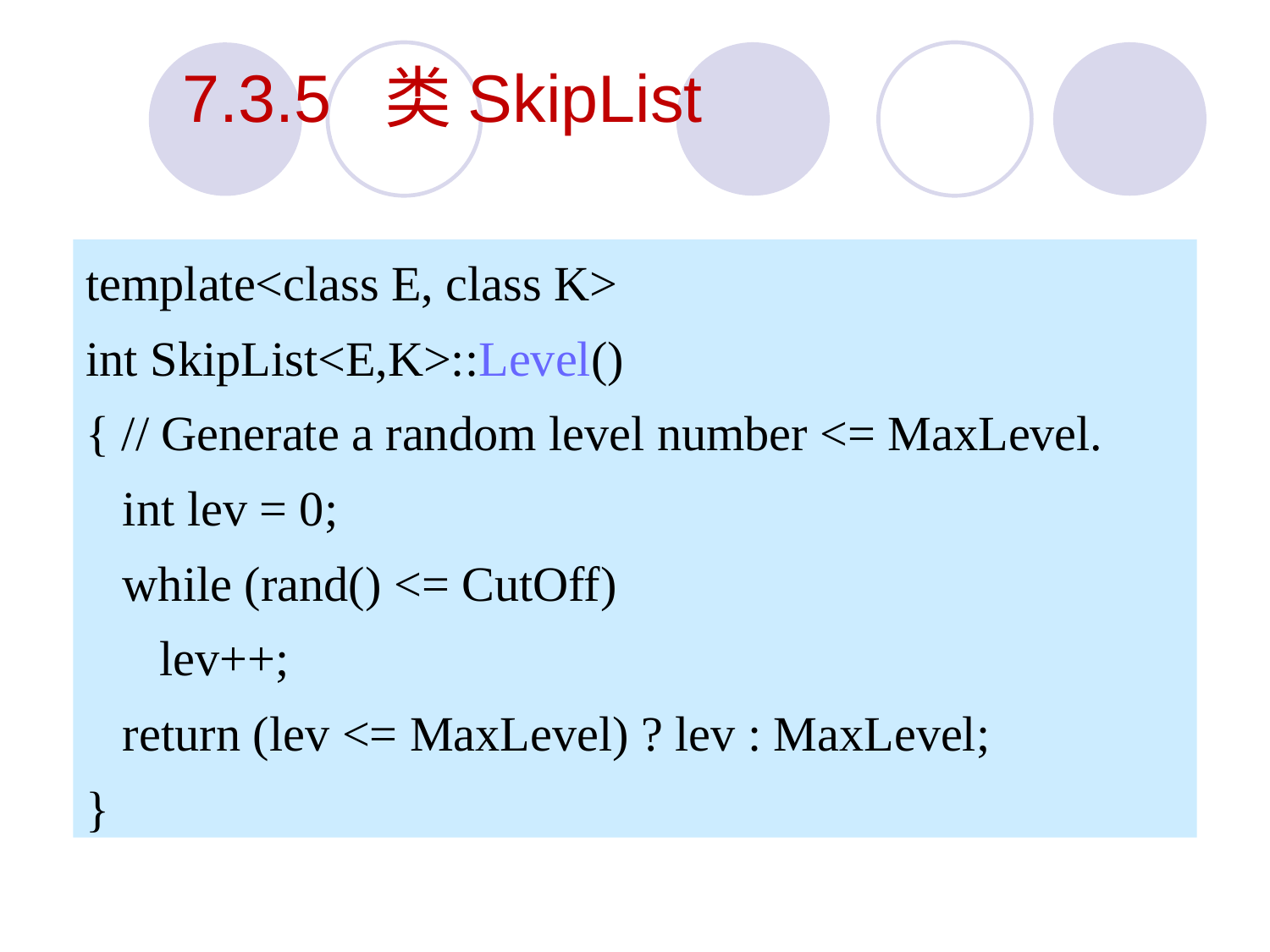

7.3.5  类SkipList
44

template<class E, class K>
int SkipList<E,K>::Level()
{ // Generate a random level number <= MaxLevel.
   int lev = 0;
   while (rand() <= CutOff)
      lev++;
   return (lev <= MaxLevel) ? lev : MaxLevel;
}